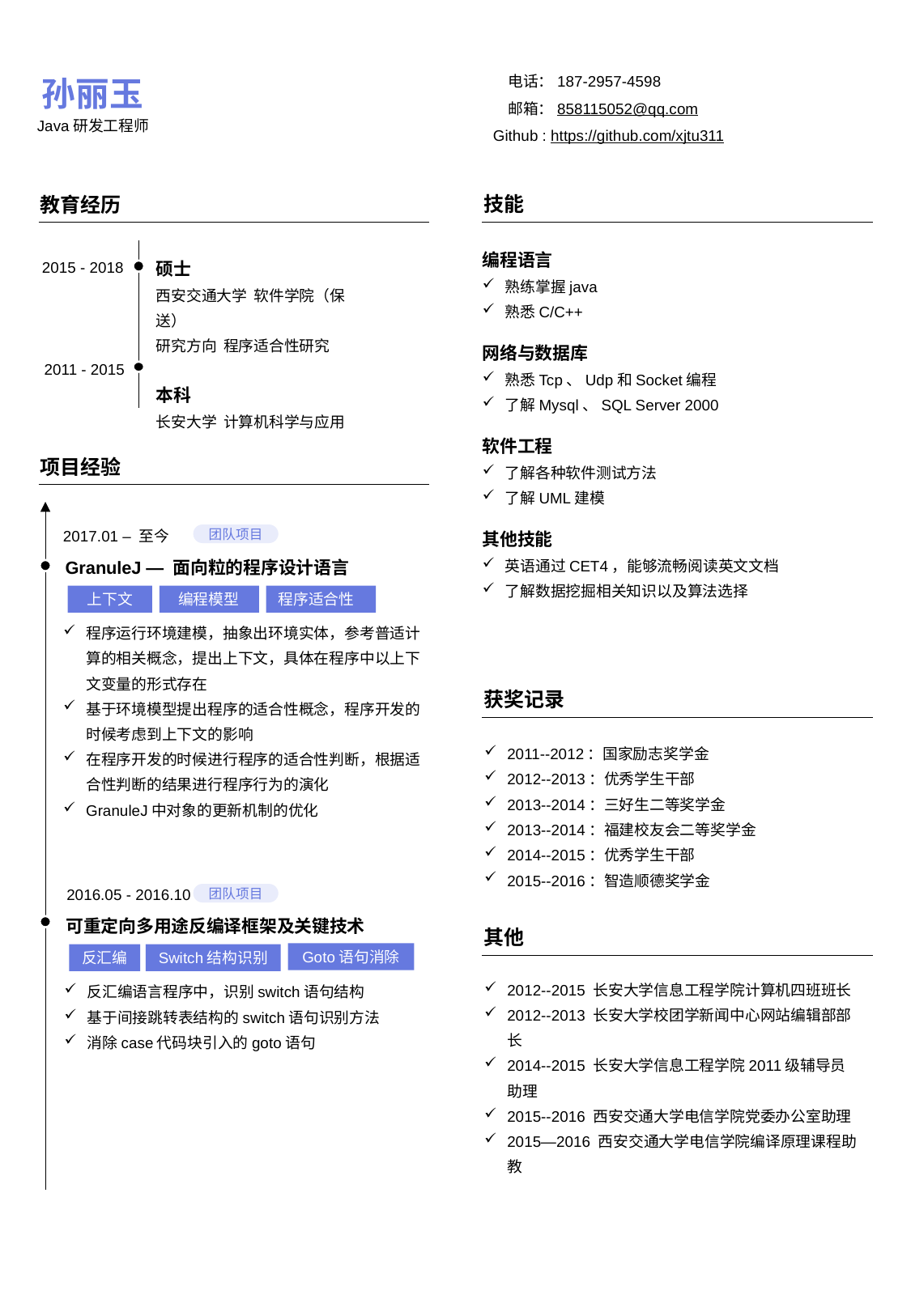

电话：187-2957-4598
       邮箱：858115052@qq.com
   Github : https://github.com/xjtu311
孙丽玉
Java研发工程师
技能
教育经历
编程语言
熟练掌握java
熟悉C/C++
网络与数据库
熟悉Tcp、Udp和Socket编程
了解Mysql、SQL Server 2000
软件工程
了解各种软件测试方法
了解UML建模
其他技能
英语通过CET4，能够流畅阅读英文文档
了解数据挖掘相关知识以及算法选择

硕士
西安交通大学  软件学院（保送）
研究方向  程序适合性研究

本科
长安大学  计算机科学与应用
2015 - 2018

2011 - 2015

项目经验
2017.01 – 至今
GranuleJ — 面向粒的程序设计语言
上下文
 编程模型
程序适合性
程序运行环境建模，抽象出环境实体，参考普适计算的相关概念，提出上下文，具体在程序中以上下文变量的形式存在
基于环境模型提出程序的适合性概念，程序开发的时候考虑到上下文的影响
在程序开发的时候进行程序的适合性判断，根据适合性判断的结果进行程序行为的演化
GranuleJ中对象的更新机制的优化
团队项目

获奖记录
2011--2012：国家励志奖学金
2012--2013：优秀学生干部
2013--2014：三好生二等奖学金
2013--2014：福建校友会二等奖学金
2014--2015：优秀学生干部
2015--2016：智造顺德奖学金
2016.05 - 2016.10

团队项目
可重定向多用途反编译框架及关键技术
反汇编
Switch结构识别
反汇编语言程序中，识别switch语句结构
基于间接跳转表结构的switch语句识别方法
消除case代码块引入的goto语句

其他
Goto语句消除
2012--2015 长安大学信息工程学院计算机四班班长
2012--2013 长安大学校团学新闻中心网站编辑部部长
2014--2015 长安大学信息工程学院2011级辅导员助理
2015--2016 西安交通大学电信学院党委办公室助理
2015—2016 西安交通大学电信学院编译原理课程助教